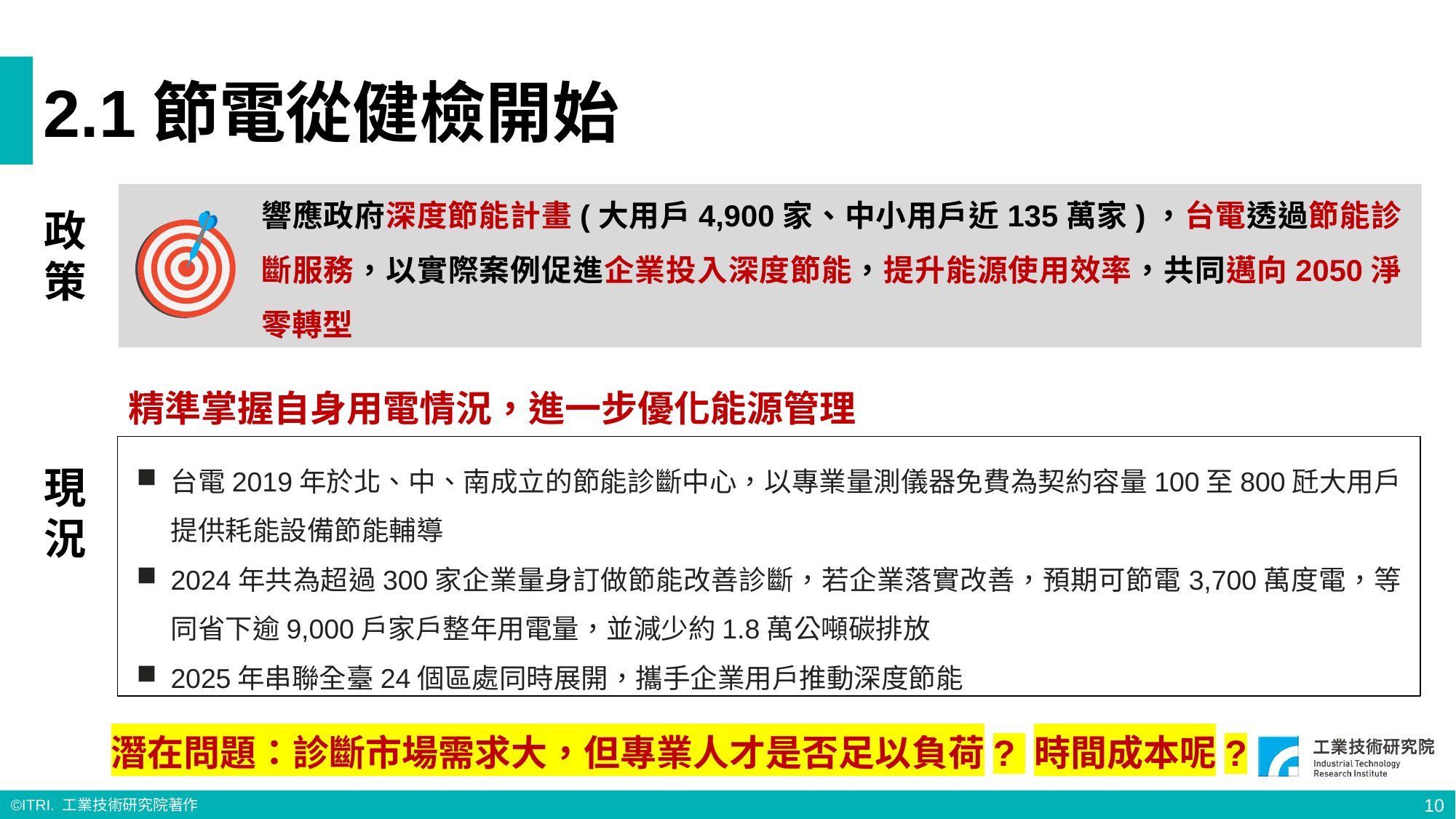

2.1節電從健檢開始

政策
響應政府深度節能計畫(大用戶4,900家、中小用戶近135萬家)，台電透過節能診斷服務，以實際案例促進企業投入深度節能，提升能源使用效率，共同邁向2050淨零轉型

精準掌握自身用電情況，進一步優化能源管理

台電2019年於北、中、南成立的節能診斷中心，以專業量測儀器免費為契約容量100至800瓩大用戶提供耗能設備節能輔導
2024年共為超過300家企業量身訂做節能改善診斷，若企業落實改善，預期可節電3,700萬度電，等同省下逾9,000戶家戶整年用電量，並減少約1.8萬公噸碳排放
2025年串聯全臺24個區處同時展開，攜手企業用戶推動深度節能
現況
潛在問題：診斷市場需求大，但專業人才是否足以負荷? 時間成本呢?
10